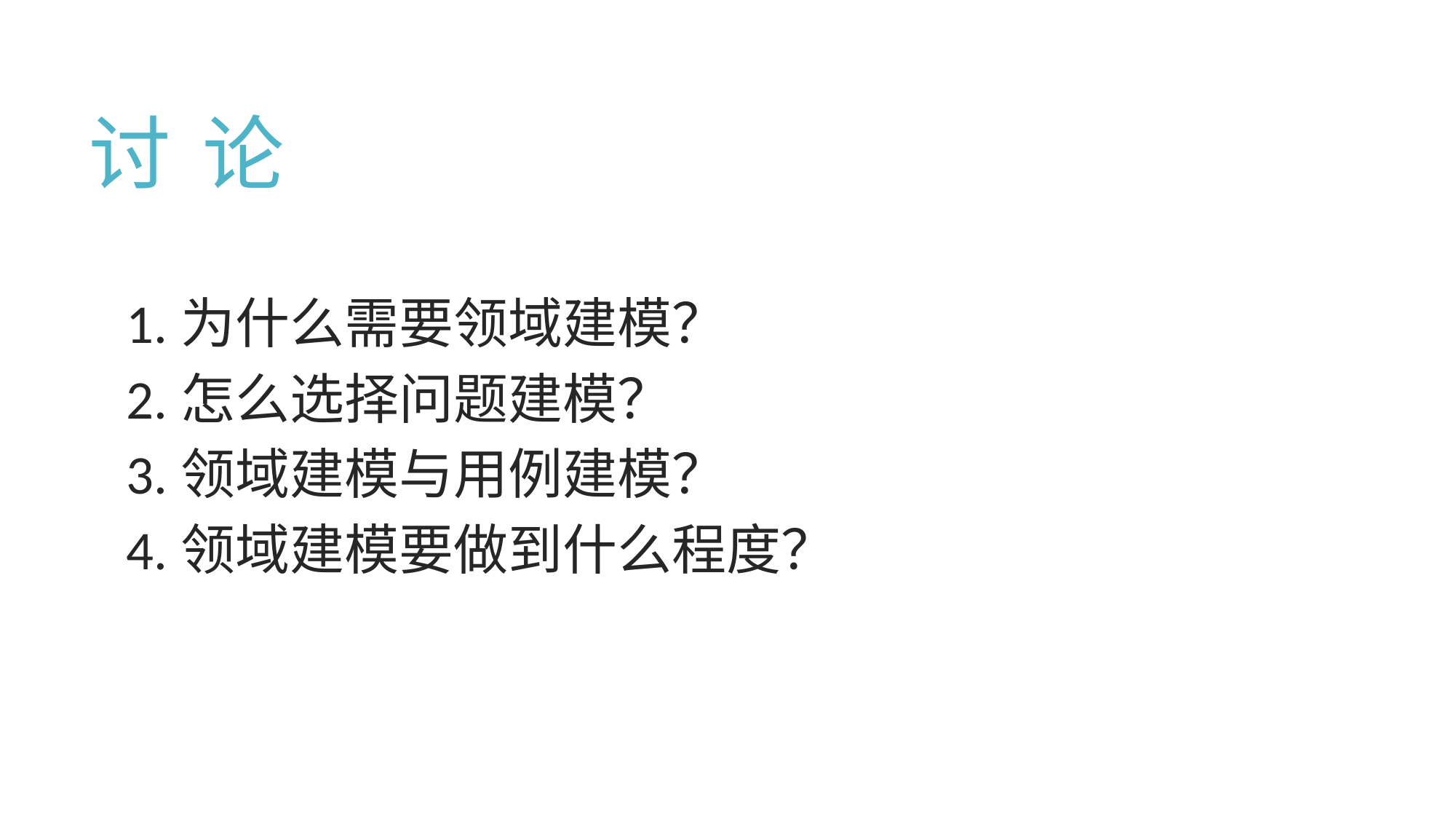

# 讨  论
1.为什么需要领域建模？
2.怎么选择问题建模？
3.领域建模与用例建模？
4.领域建模要做到什么程度？